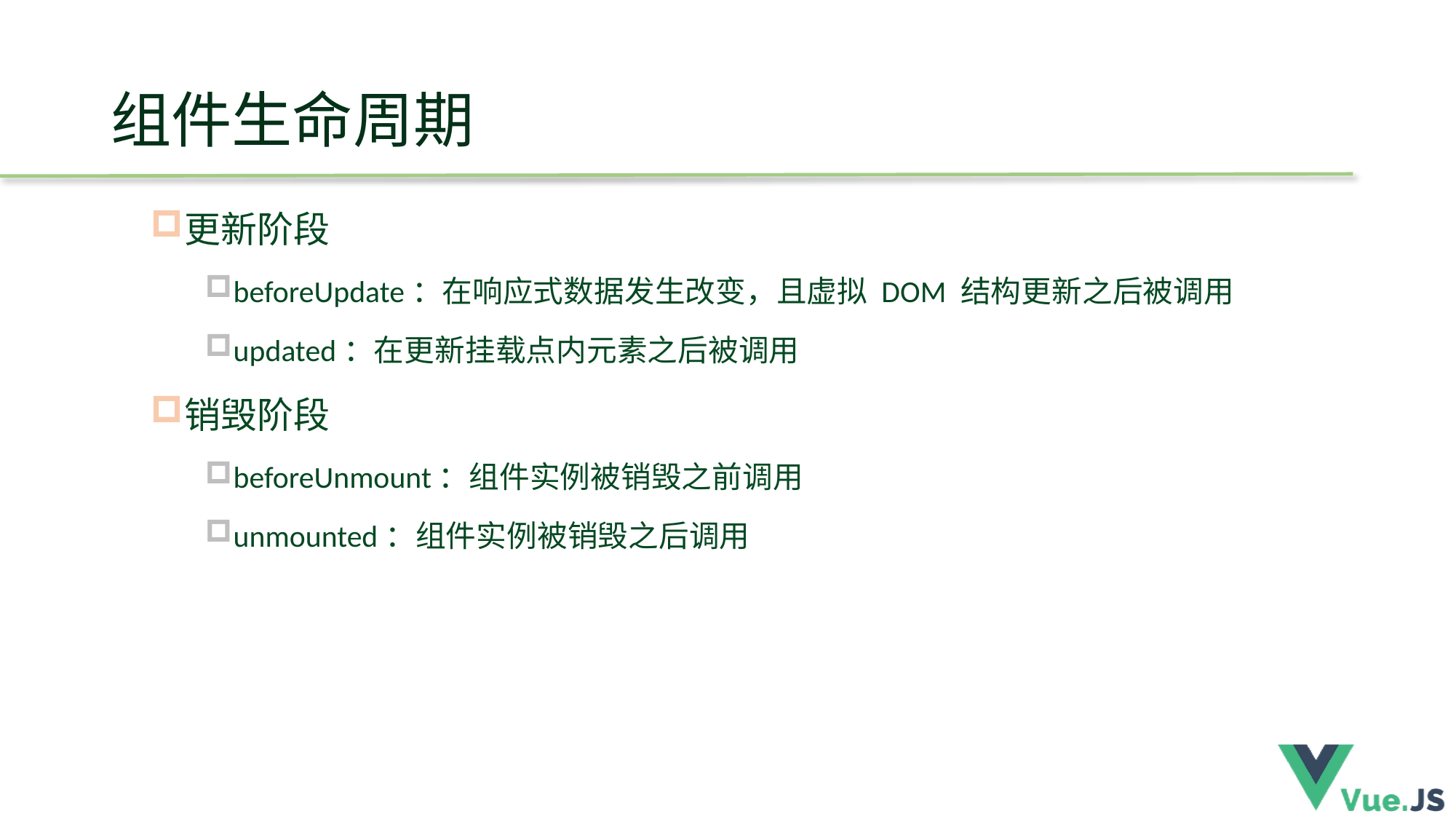

# 组件生命周期
更新阶段
beforeUpdate：在响应式数据发生改变，且虚拟 DOM 结构更新之后被调用
updated：在更新挂载点内元素之后被调用
销毁阶段
beforeUnmount：组件实例被销毁之前调用
unmounted：组件实例被销毁之后调用